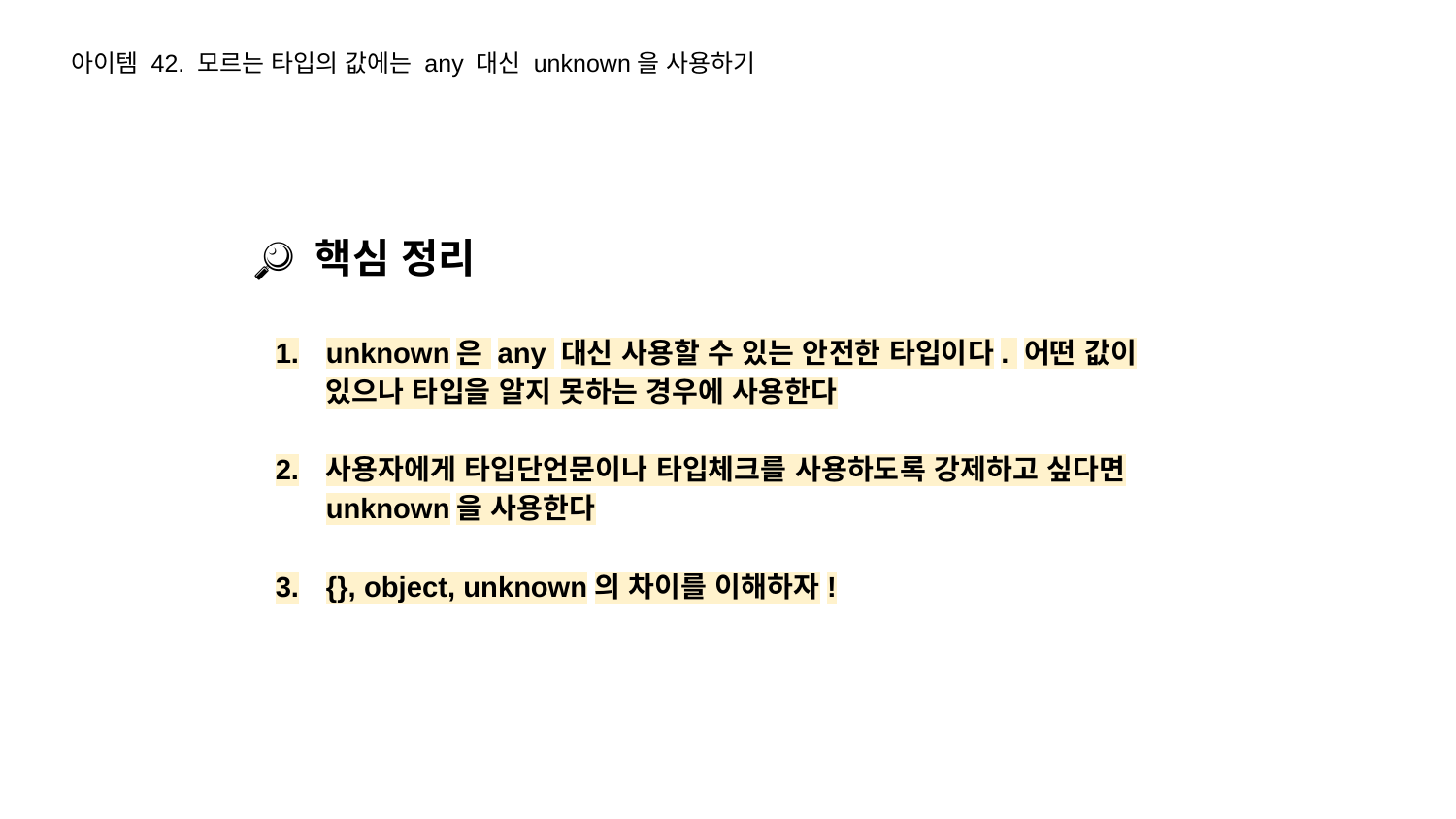

아이템 42. 모르는 타입의 값에는 any 대신 unknown을 사용하기
🔎 핵심 정리

unknown은 any 대신 사용할 수 있는 안전한 타입이다. 어떤 값이 있으나 타입을 알지 못하는 경우에 사용한다

사용자에게 타입단언문이나 타입체크를 사용하도록 강제하고 싶다면 unknown을 사용한다

{}, object, unknown의 차이를 이해하자!